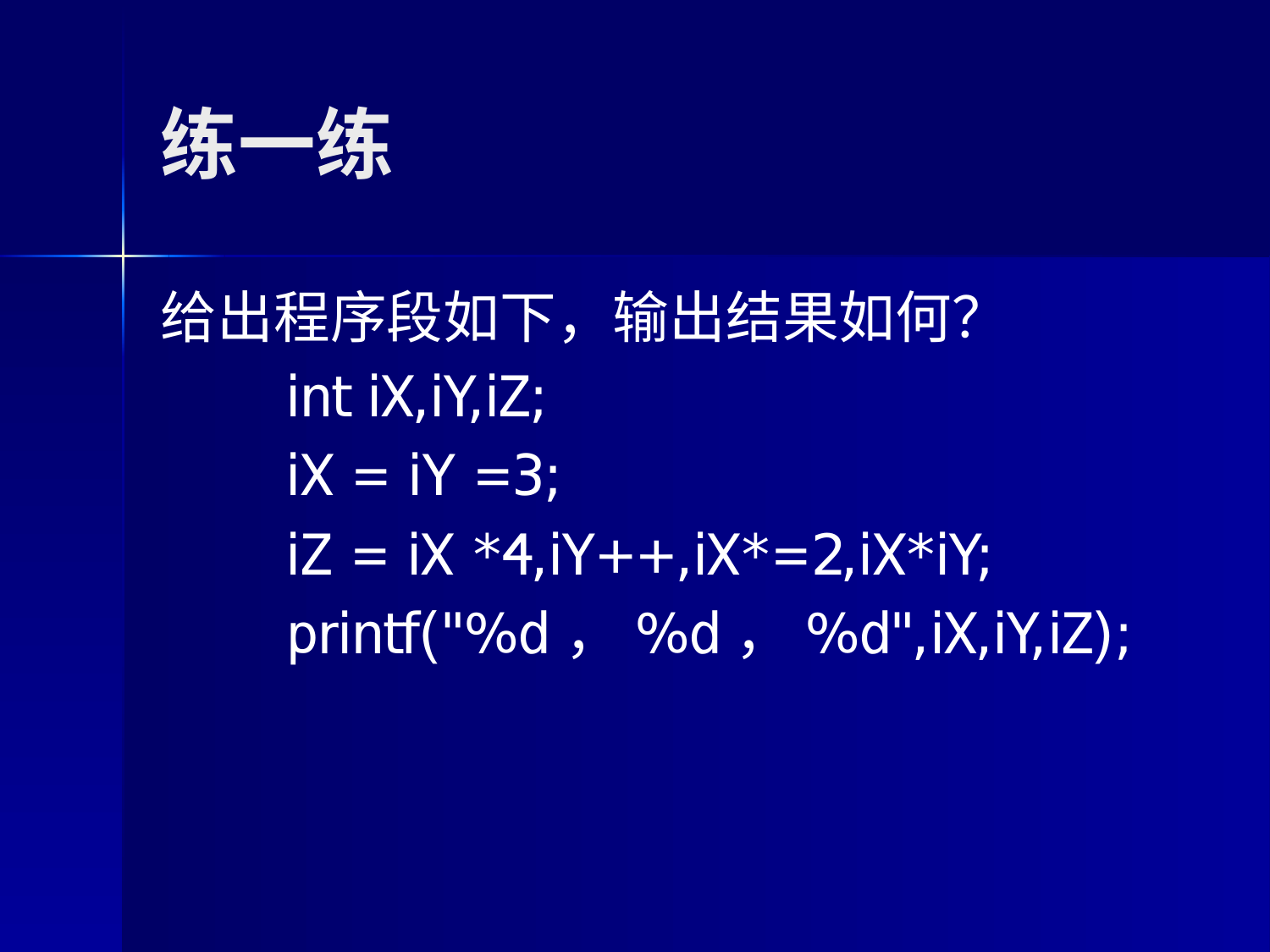

# 练一练
给出程序段如下，输出结果如何？
	int iX,iY,iZ;
	iX = iY =3;
	iZ = iX *4,iY++,iX*=2,iX*iY;
	printf("%d，%d，%d",iX,iY,iZ);